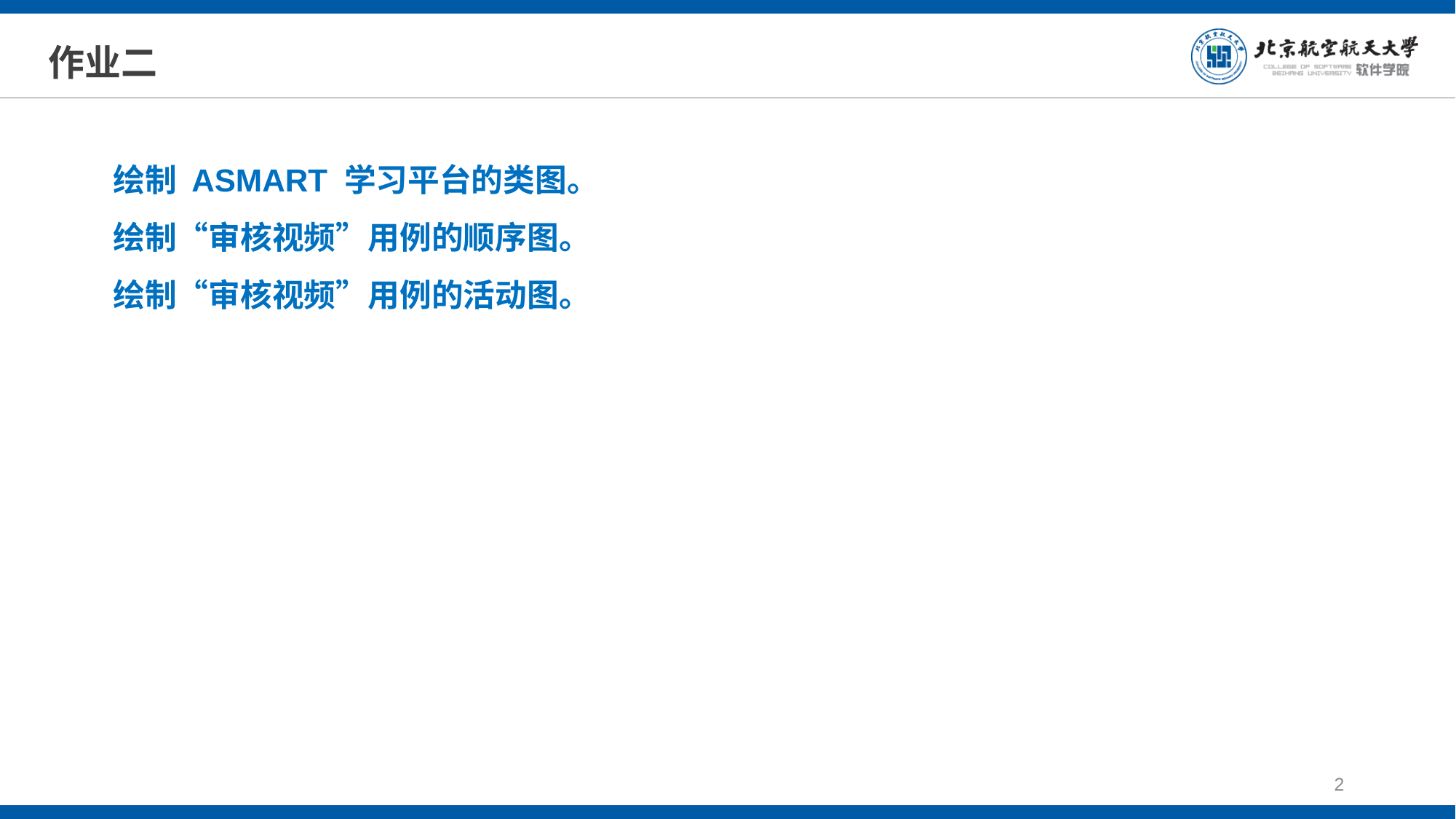

# 作业二
绘制 ASMART 学习平台的类图。
绘制“审核视频”用例的顺序图。
绘制“审核视频”用例的活动图。
2